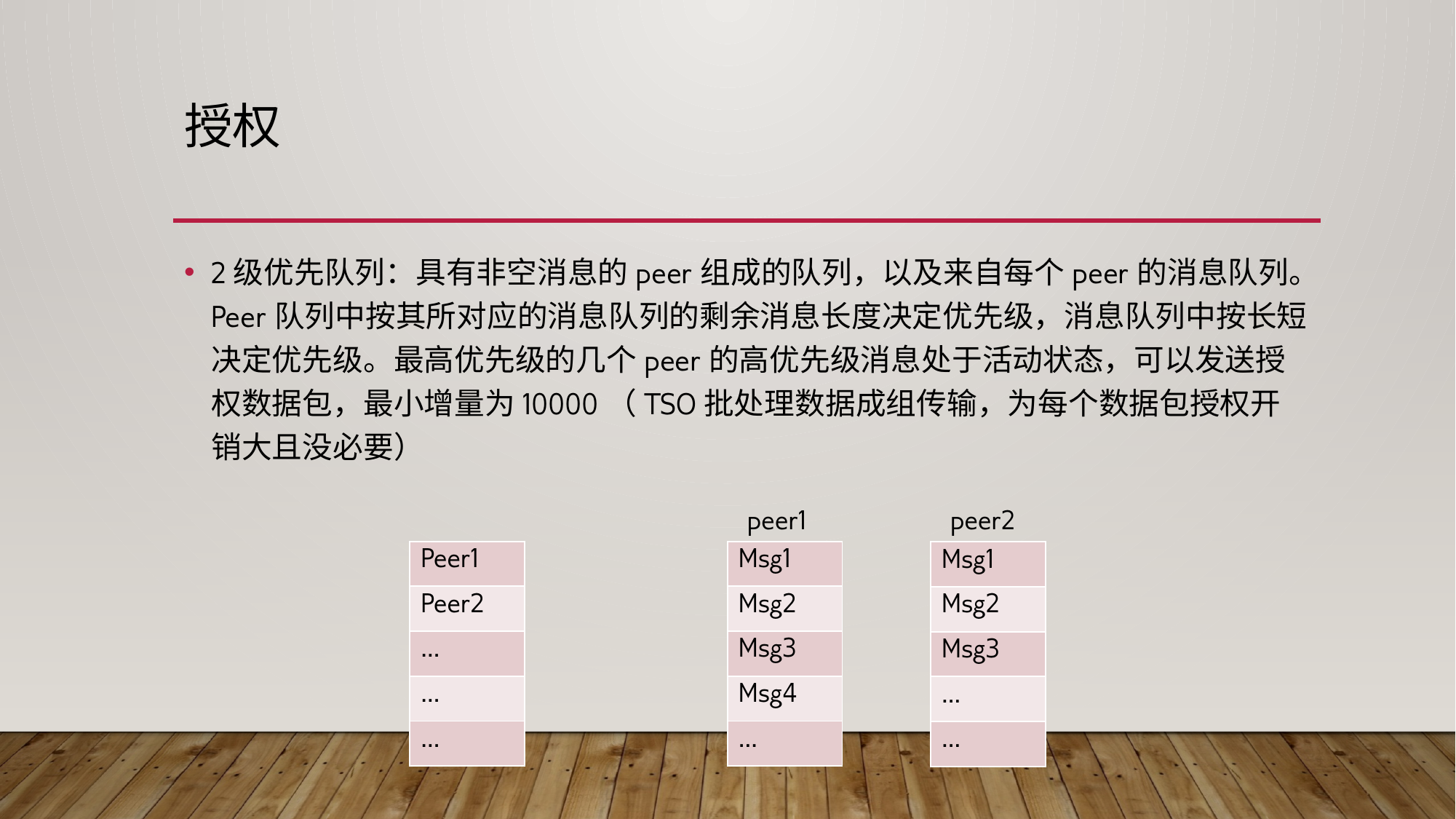

# 授权
2级优先队列：具有非空消息的peer组成的队列，以及来自每个peer的消息队列。Peer队列中按其所对应的消息队列的剩余消息长度决定优先级，消息队列中按长短决定优先级。最高优先级的几个peer的高优先级消息处于活动状态，可以发送授权数据包，最小增量为10000（TSO批处理数据成组传输，为每个数据包授权开销大且没必要）

peer1
peer2
| Msg1 |
| --- |
| Msg2 |
| Msg3 |
| Msg4 |
| … |
| Peer1 |
| --- |
| Peer2 |
| … |
| … |
| … |
| Msg1 |
| --- |
| Msg2 |
| Msg3 |
| … |
| … |